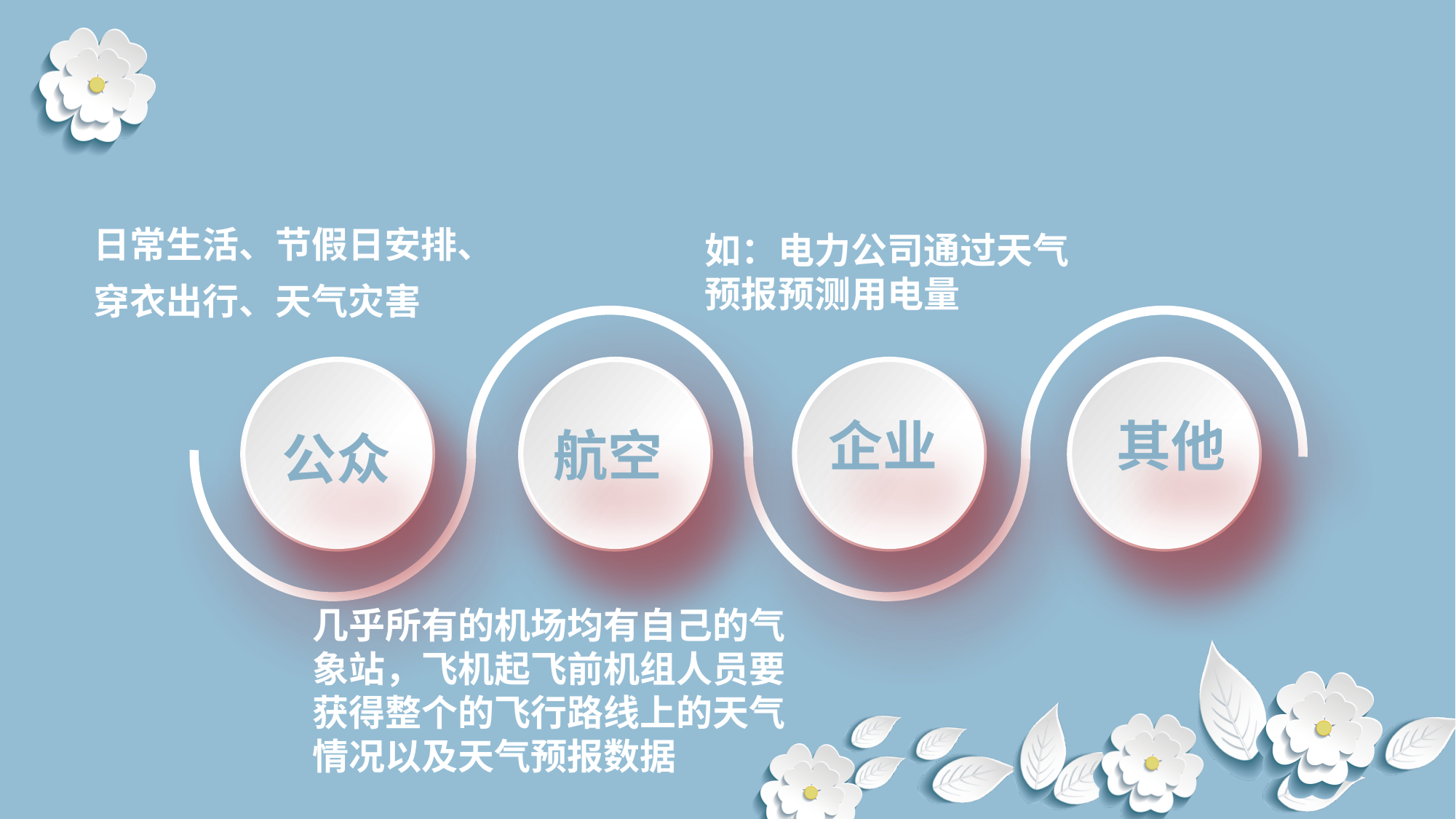

日常生活、节假日安排、穿衣出行、天气灾害
如：电力公司通过天气
预报预测用电量

公众

航空

企业

其他

几乎所有的机场均有自己的气象站，飞机起飞前机组人员要获得整个的飞行路线上的天气情况以及天气预报数据
延时符